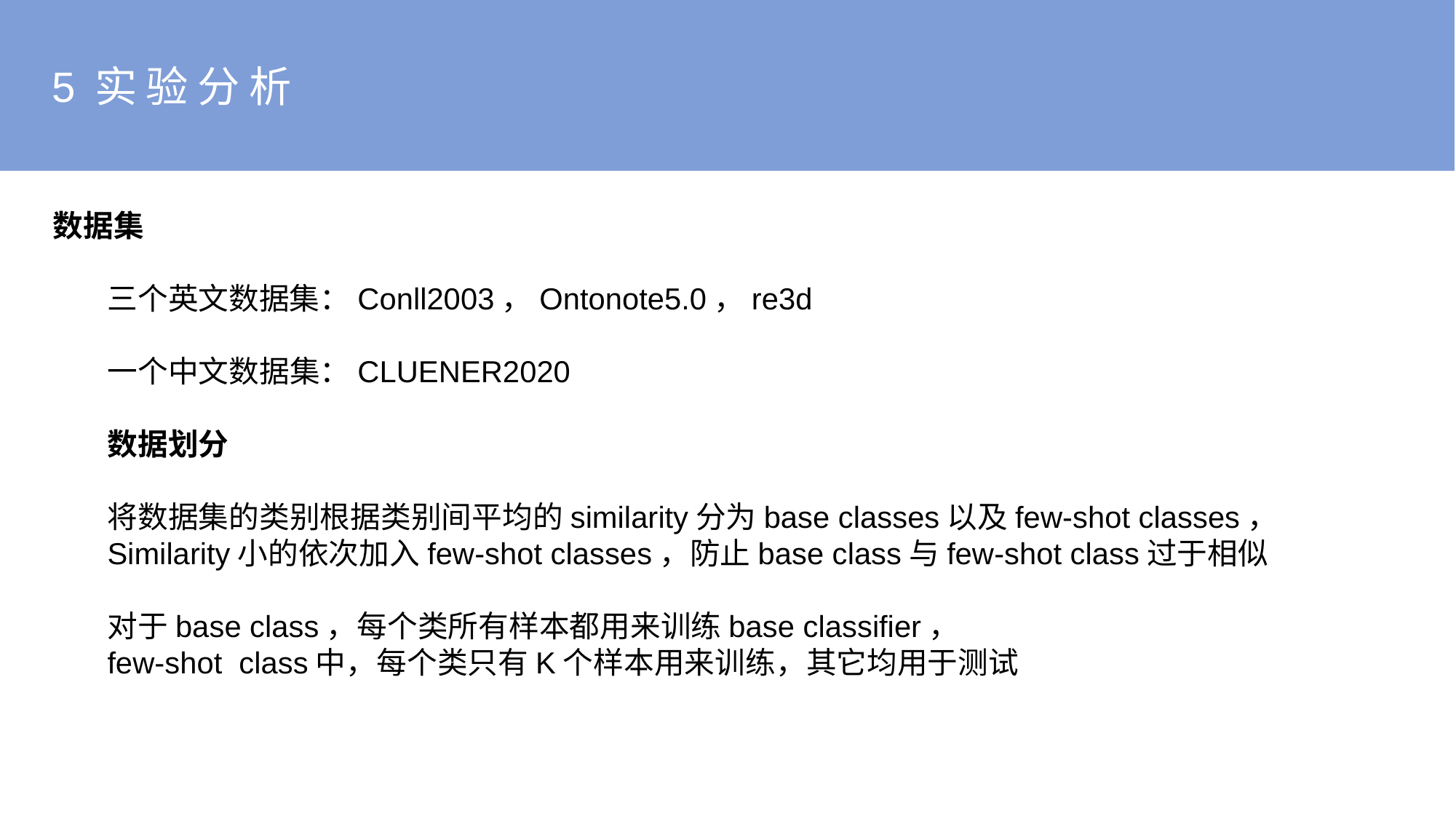

5实验分析

数据集

三个英文数据集：Conll2003，Ontonote5.0，re3d

一个中文数据集：CLUENER2020

数据划分

将数据集的类别根据类别间平均的similarity分为base classes以及few-shot classes，
Similarity小的依次加入few-shot classes，防止base class与few-shot class过于相似

对于base class，每个类所有样本都用来训练base classifier，
few-shot  class中，每个类只有K个样本用来训练，其它均用于测试